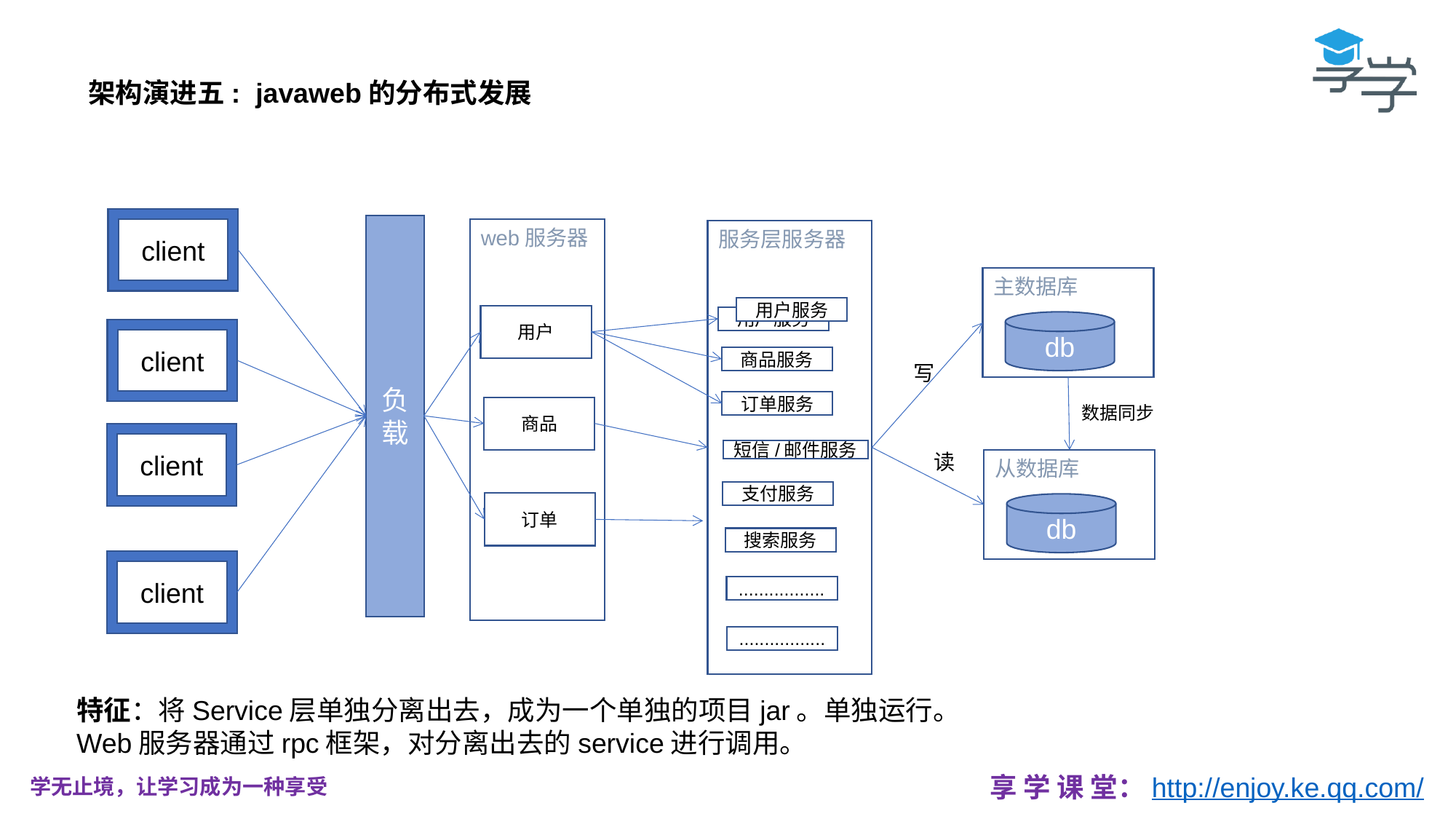

架构演进五:  javaweb的分布式发展
client
负载
web服务器
服务层服务器
主数据库
用户服务
用户
用户服务
db
client
商品服务
写
订单服务
数据同步
商品
client
短信/邮件服务
读
从数据库
支付服务
订单
db
搜索服务
client
.................
.................
特征：将Service层单独分离出去，成为一个单独的项目jar。单独运行。
Web服务器通过rpc框架，对分离出去的service进行调用。